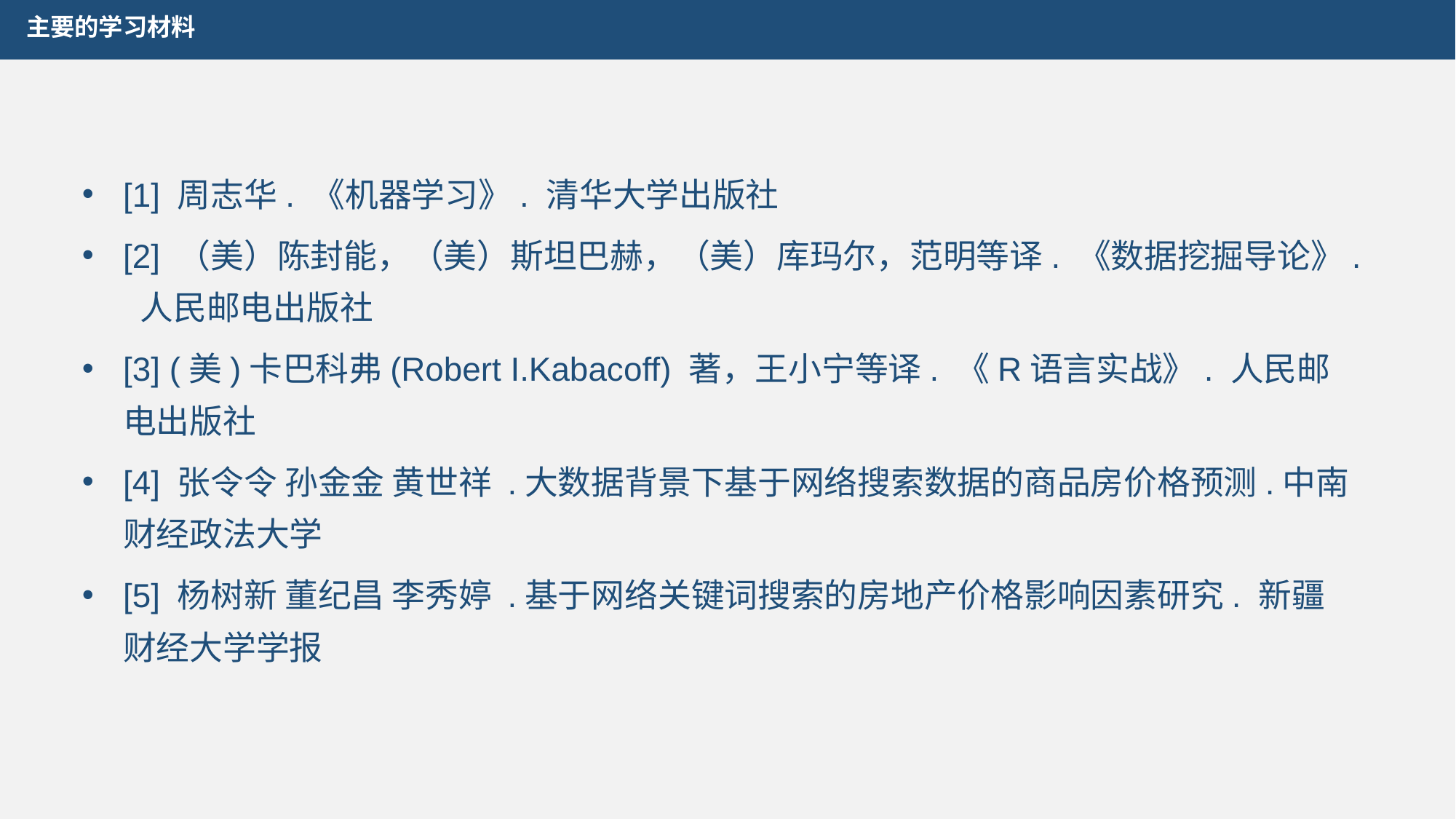

主要的学习材料
[1] 周志华. 《机器学习》. 清华大学出版社
[2] （美）陈封能，（美）斯坦巴赫，（美）库玛尔，范明等译. 《数据挖掘导论》. 人民邮电出版社
[3] (美)卡巴科弗(Robert I.Kabacoff) 著，王小宁等译. 《R语言实战》. 人民邮电出版社
[4] 张令令 孙金金 黄世祥 .大数据背景下基于网络搜索数据的商品房价格预测.中南财经政法大学
[5] 杨树新 董纪昌 李秀婷 .基于网络关键词搜索的房地产价格影响因素研究. 新疆财经大学学报